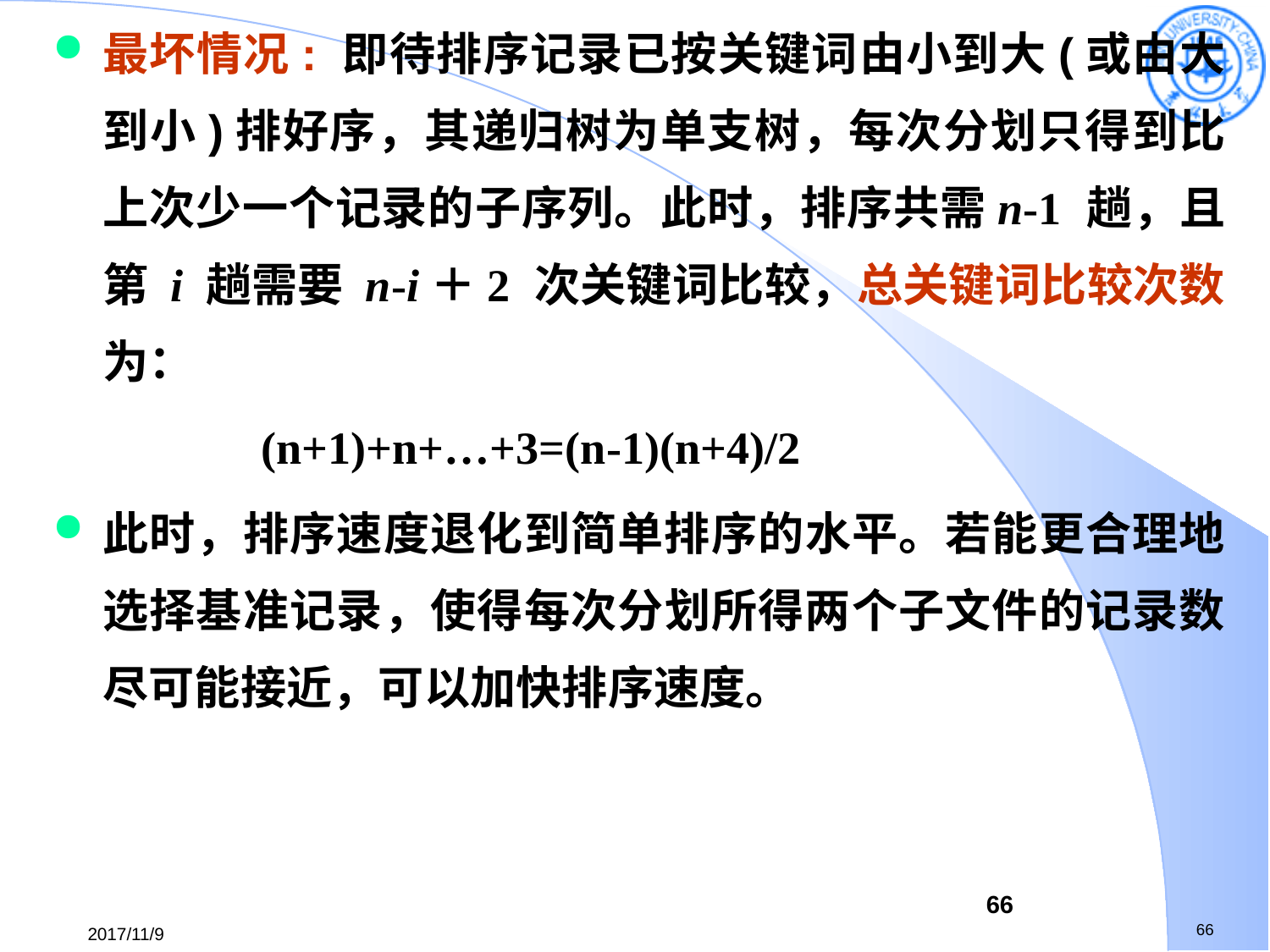

最坏情况: 即待排序记录已按关键词由小到大(或由大到小)排好序，其递归树为单支树，每次分划只得到比上次少一个记录的子序列。此时，排序共需n-1 趟，且第 i 趟需要 n-i＋2 次关键词比较，总关键词比较次数为：
                  (n+1)+n+…+3=(n-1)(n+4)/2
此时，排序速度退化到简单排序的水平。若能更合理地选择基准记录，使得每次分划所得两个子文件的记录数尽可能接近，可以加快排序速度。
66